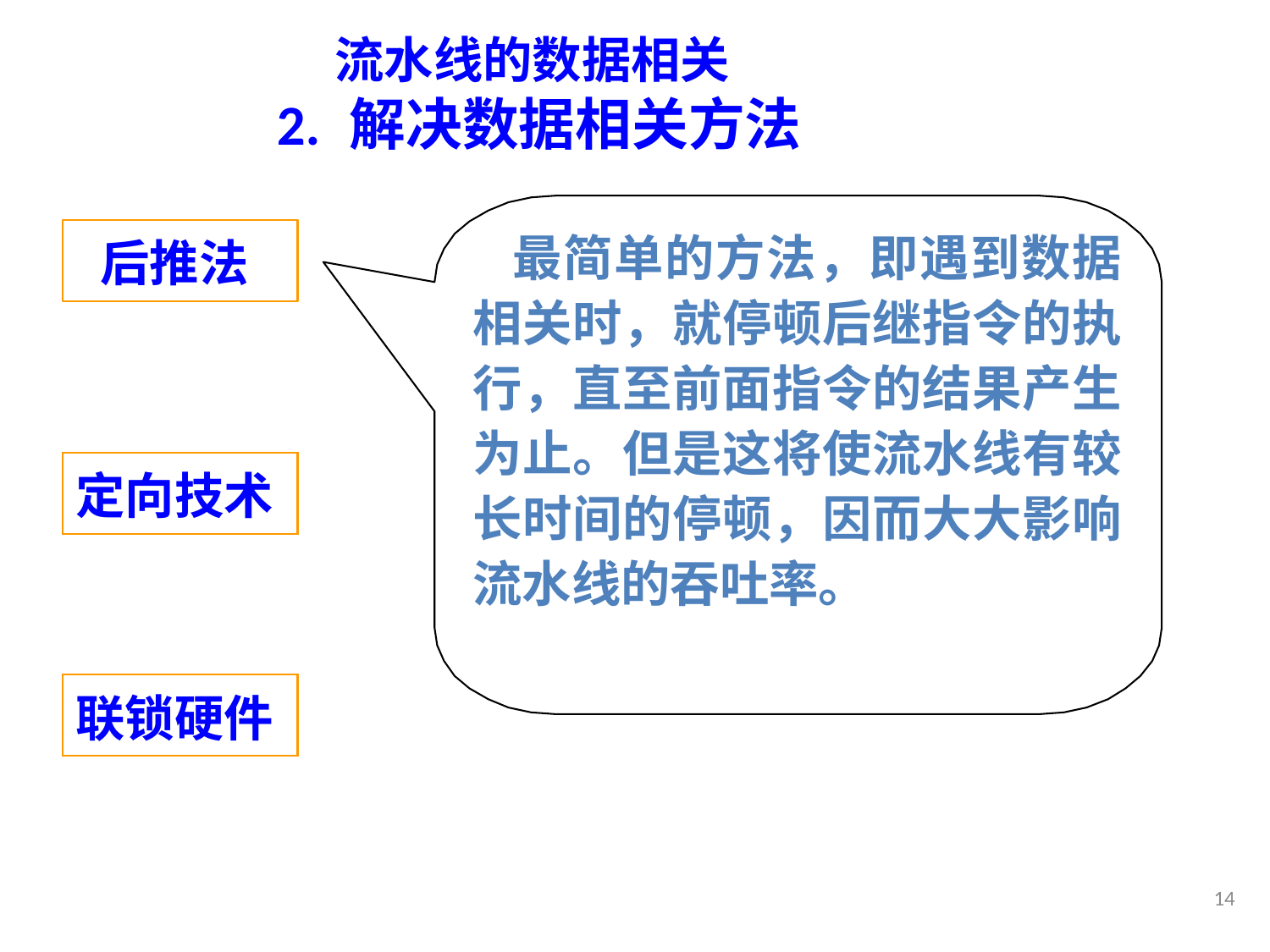

# 流水线的数据相关 2. 解决数据相关方法

  最简单的方法，即遇到数据相关时，就停顿后继指令的执行，直至前面指令的结果产生为止。但是这将使流水线有较长时间的停顿，因而大大影响流水线的吞吐率。
后推法
定向技术
联锁硬件
14